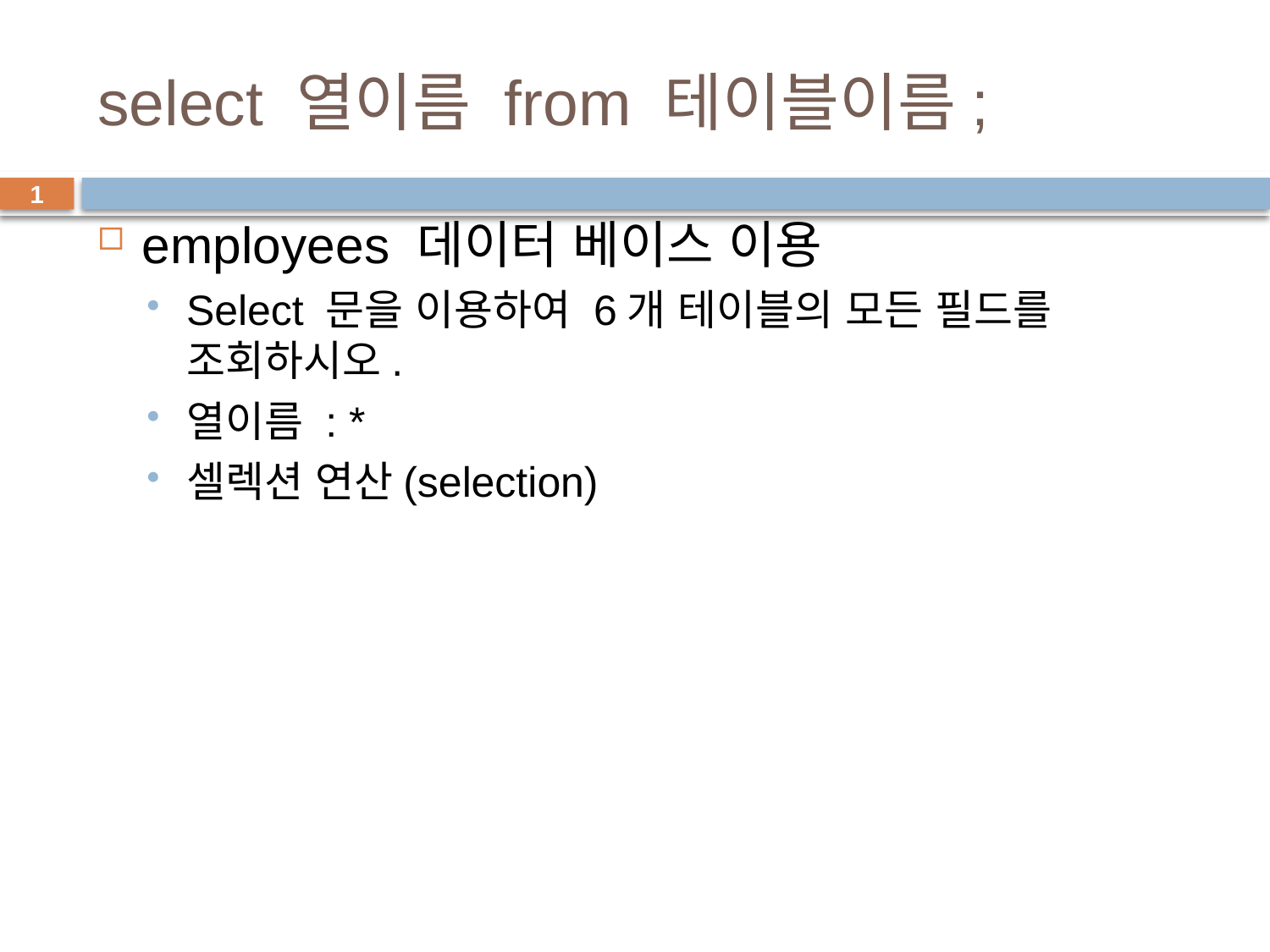

# select 열이름 from 테이블이름;
1
employees 데이터 베이스 이용
Select 문을 이용하여 6개 테이블의 모든 필드를  조회하시오.
열이름 : *
셀렉션 연산(selection)